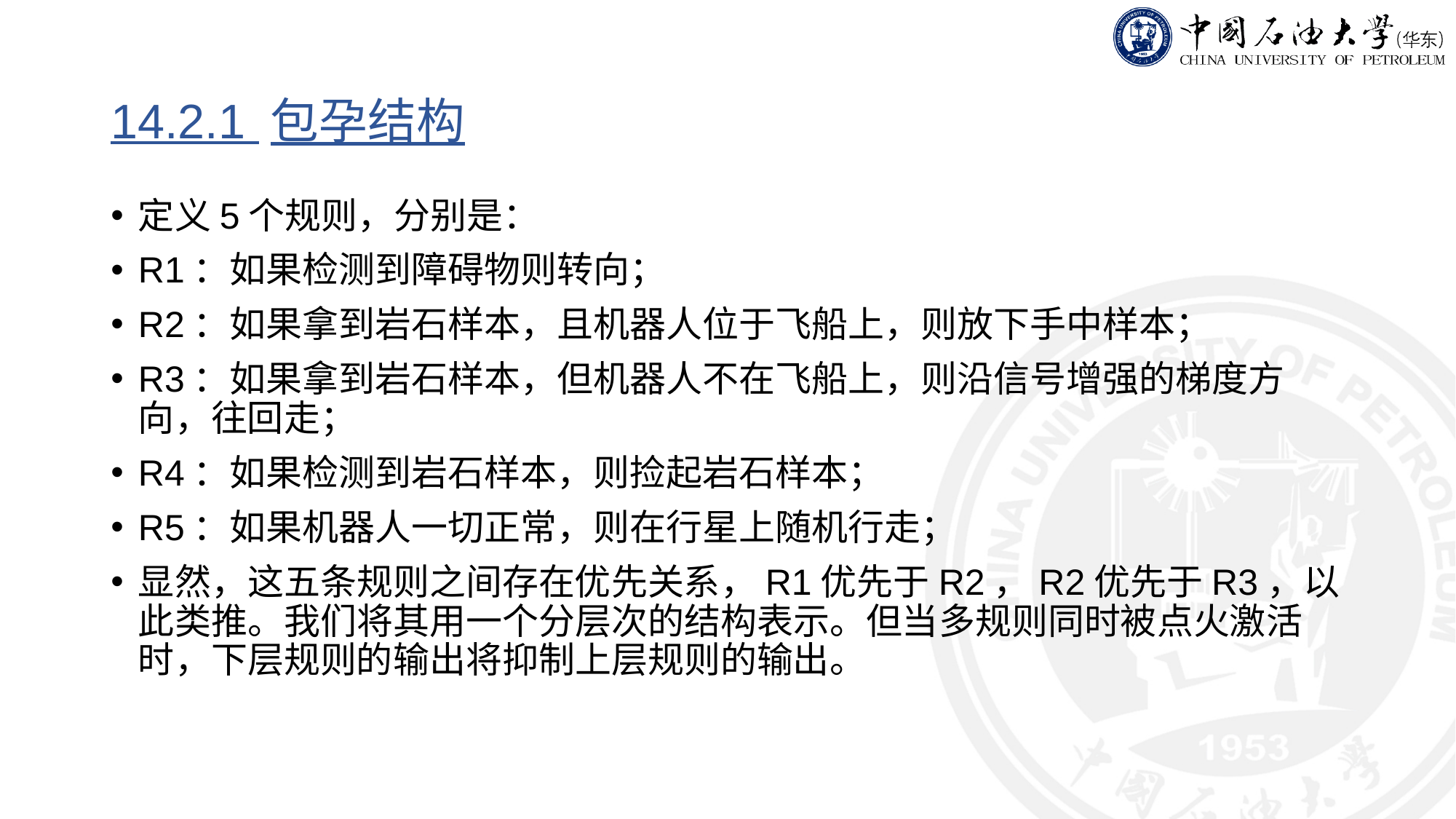

# 14.2.1 包孕结构
定义5个规则，分别是：
R1：如果检测到障碍物则转向；
R2：如果拿到岩石样本，且机器人位于飞船上，则放下手中样本；
R3：如果拿到岩石样本，但机器人不在飞船上，则沿信号增强的梯度方向，往回走；
R4：如果检测到岩石样本，则捡起岩石样本；
R5：如果机器人一切正常，则在行星上随机行走；
显然，这五条规则之间存在优先关系，R1优先于R2，R2优先于R3，以此类推。我们将其用一个分层次的结构表示。但当多规则同时被点火激活时，下层规则的输出将抑制上层规则的输出。